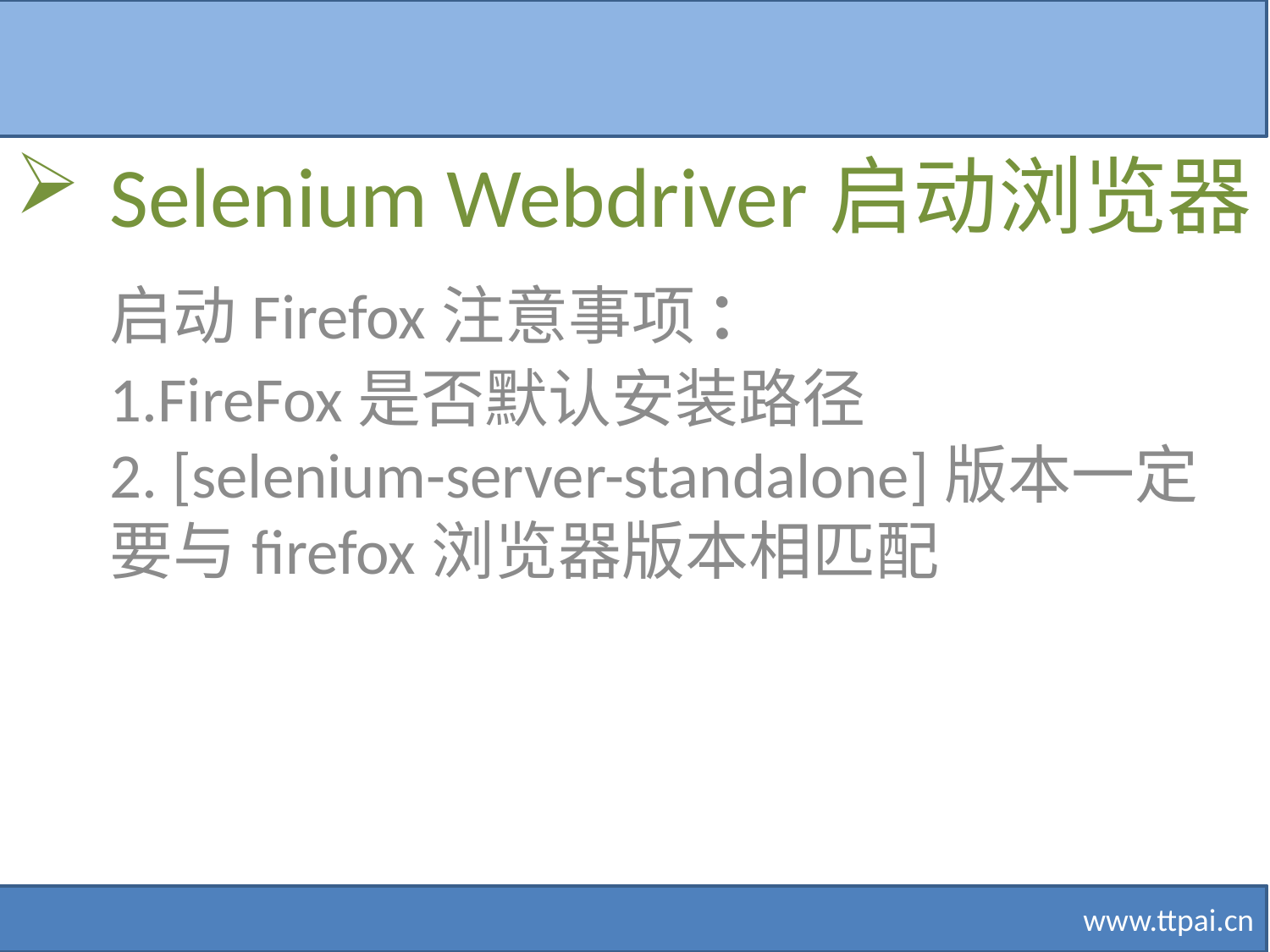

Selenium Webdriver启动浏览器
启动Firefox注意事项:
1.FireFox是否默认安装路径
2. [selenium-server-standalone]版本一定要与firefox浏览器版本相匹配
www.ttpai.cn
#